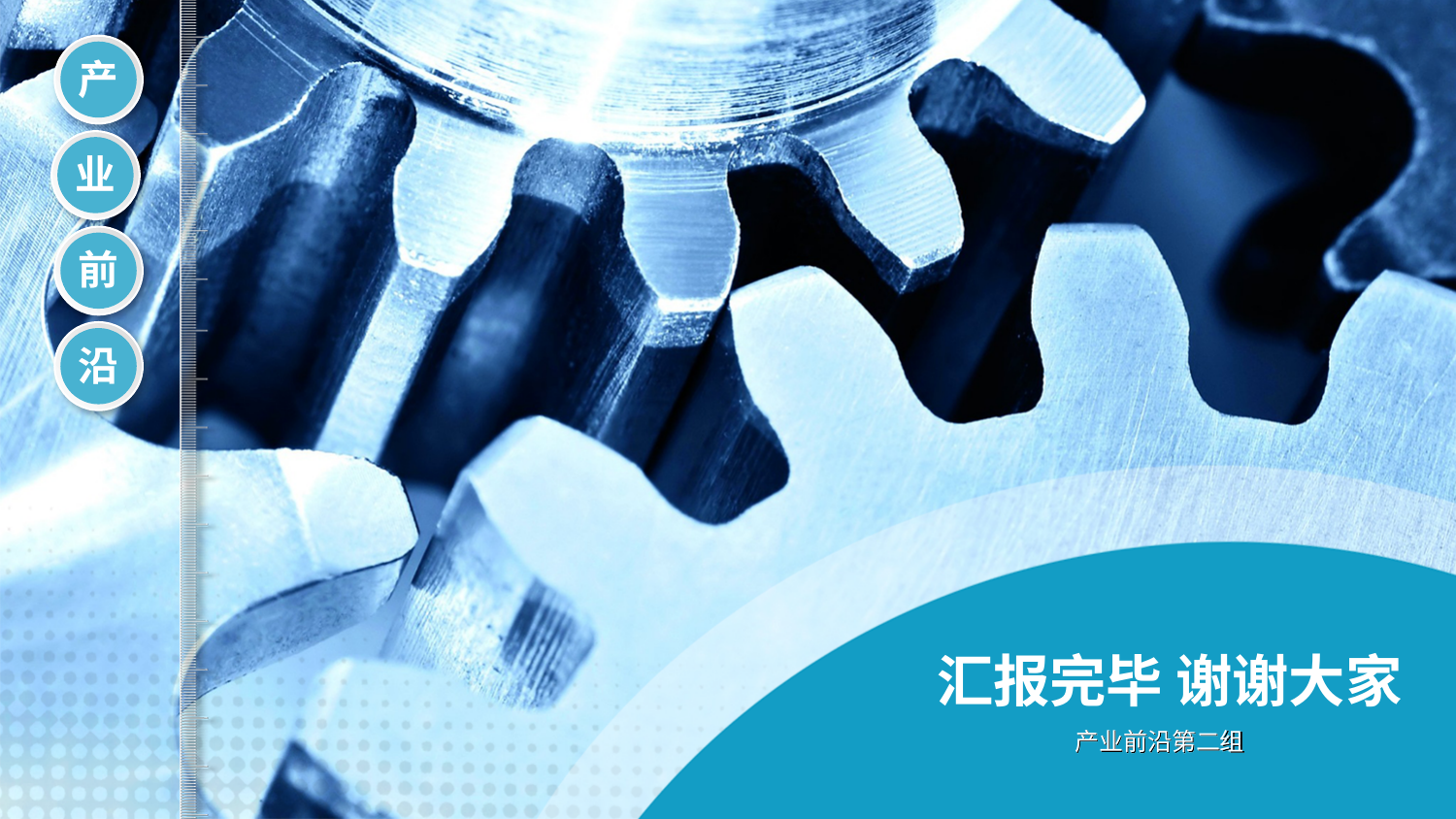

产

业

前

沿
汇报完毕 谢谢大家
产业前沿第二组